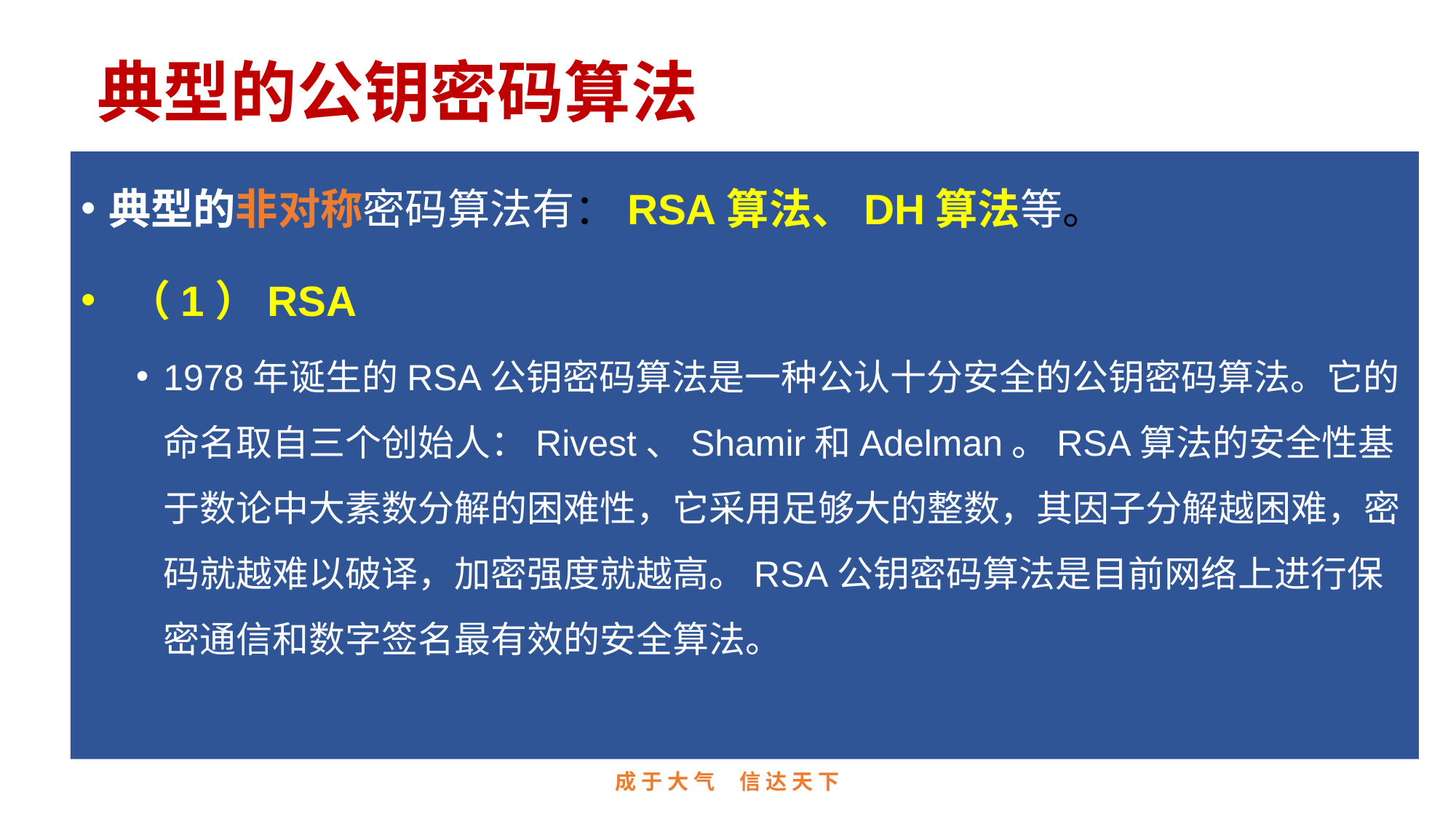

# 典型的公钥密码算法
典型的非对称密码算法有：RSA算法、DH算法等。
 （1）RSA
1978年诞生的RSA公钥密码算法是一种公认十分安全的公钥密码算法。它的命名取自三个创始人：Rivest、Shamir和Adelman。RSA算法的安全性基于数论中大素数分解的困难性，它采用足够大的整数，其因子分解越困难，密码就越难以破译，加密强度就越高。RSA公钥密码算法是目前网络上进行保密通信和数字签名最有效的安全算法。
成 于 大 气     信 达 天 下